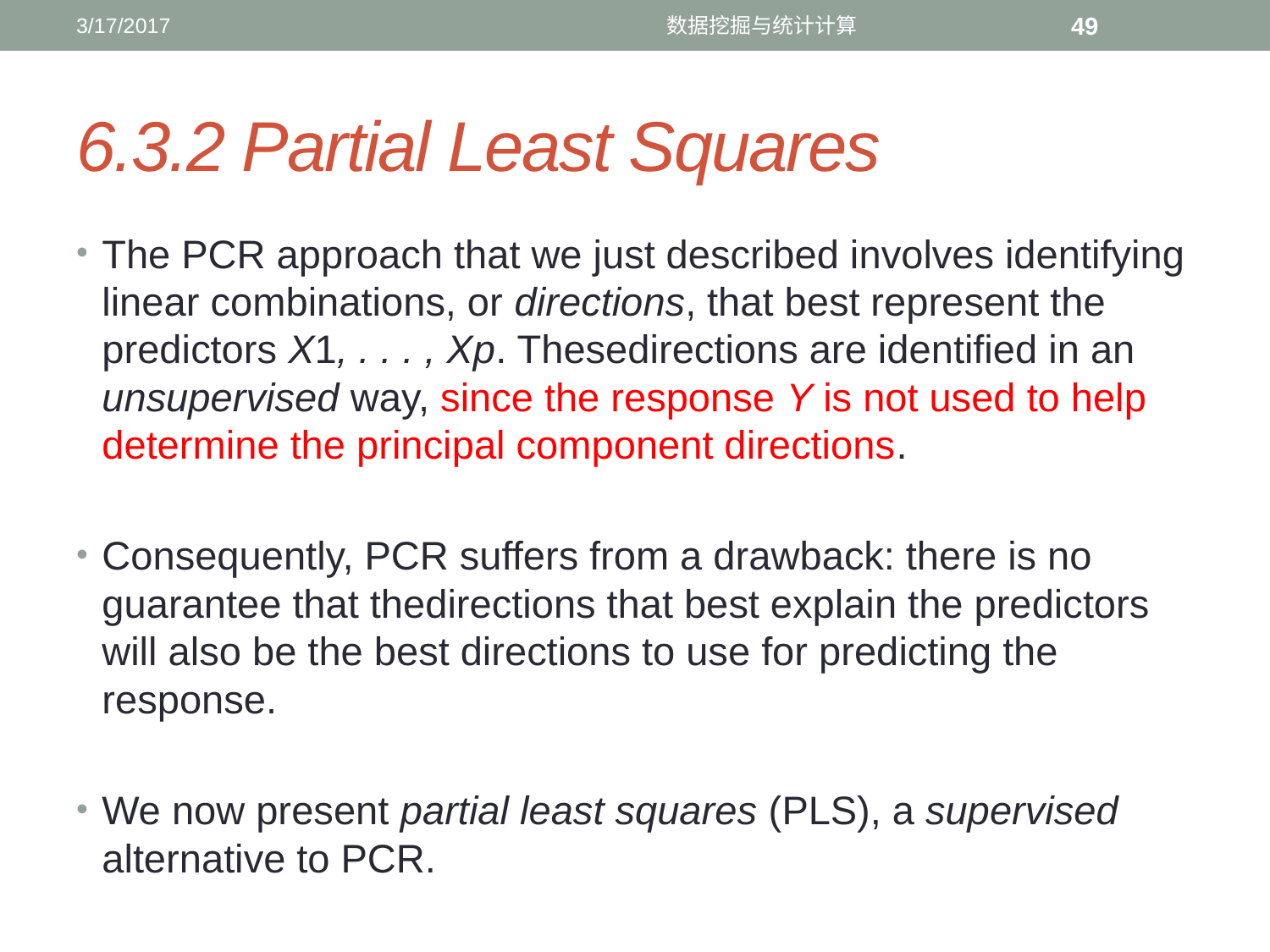

3/17/2017
数据挖掘与统计计算
49
# 6.3.2 Partial Least Squares
The PCR approach that we just described involves identifying linear combinations, or directions, that best represent the predictors X1, . . . , Xp. Thesedirections are identified in an unsupervised way, since the response Y is not used to help determine the principal component directions.

Consequently, PCR suffers from a drawback: there is no guarantee that thedirections that best explain the predictors will also be the best directions to use for predicting the response.

We now present partial least squares (PLS), a supervised alternative to PCR.